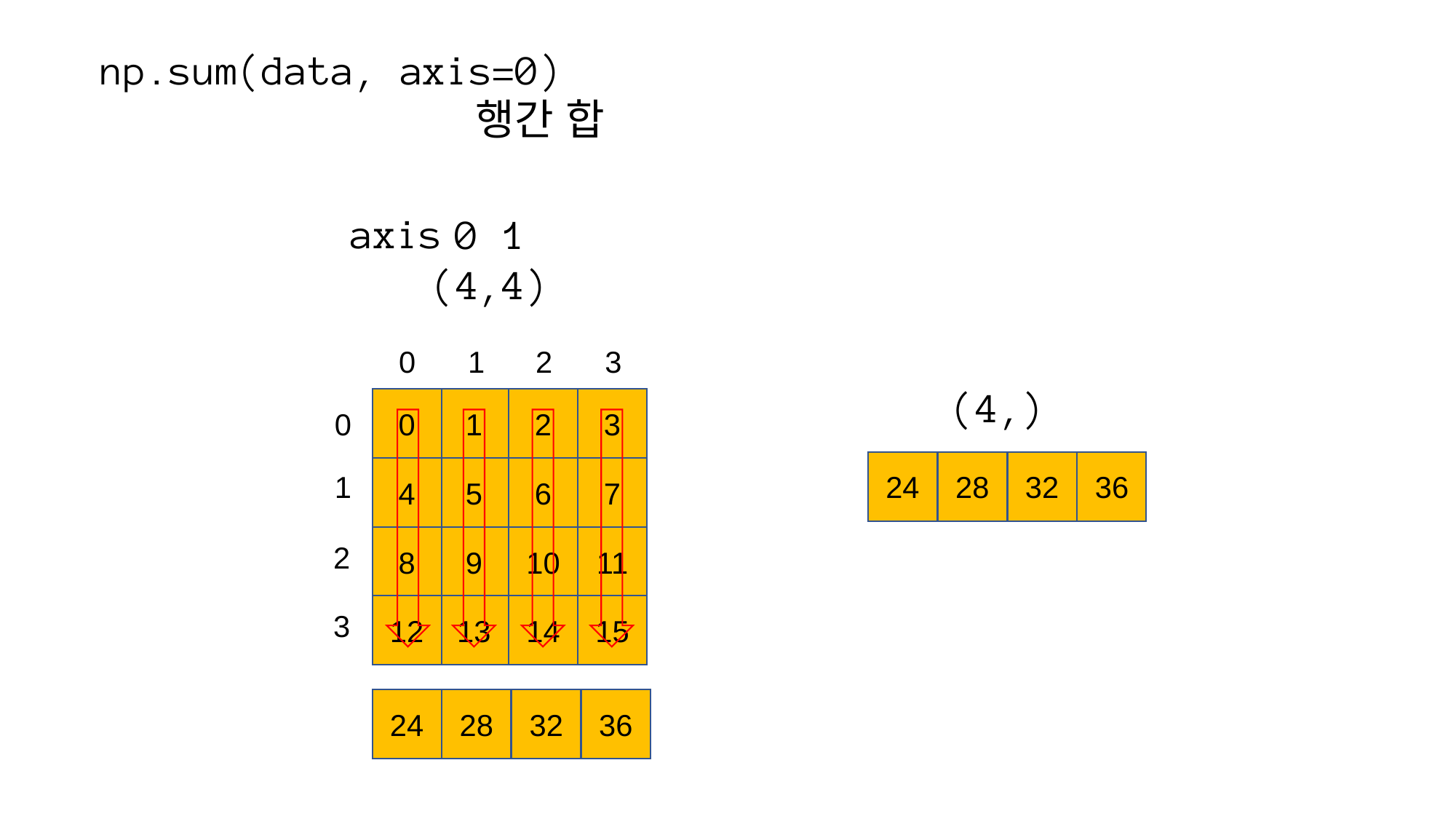

np.sum(data, axis=0)
행간 합
axis
0
1
(4,4)
0
1
2
3
(4,)
0
0
1
2
3
1
24
28
32
36
4
5
6
7

2
8
9
10
11
3
12
13
14
15
24
28
32
36